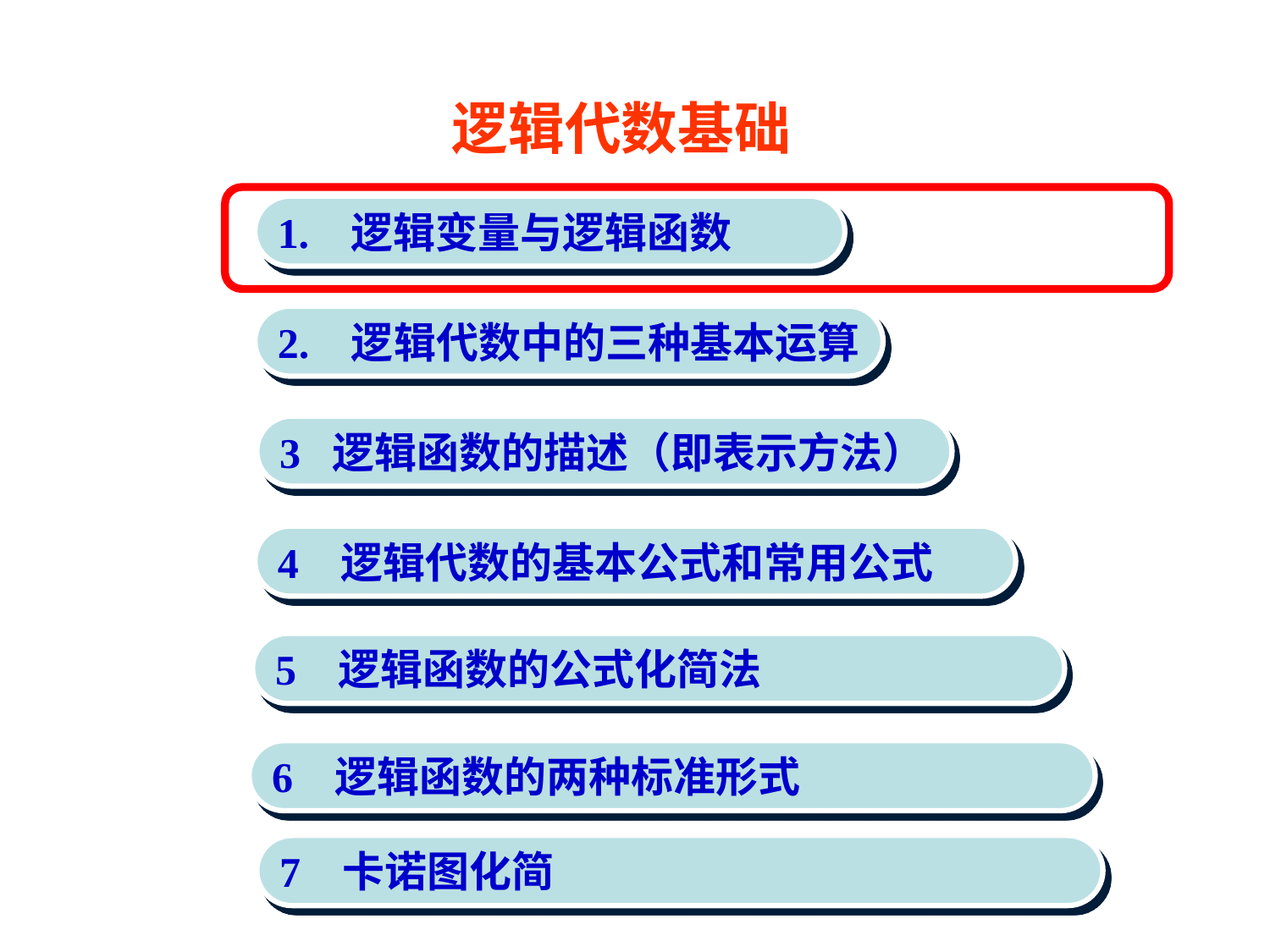

逻辑代数基础

1.   逻辑变量与逻辑函数
2.   逻辑代数中的三种基本运算
3  逻辑函数的描述（即表示方法）
4   逻辑代数的基本公式和常用公式
5   逻辑函数的公式化简法
6   逻辑函数的两种标准形式
7   卡诺图化简